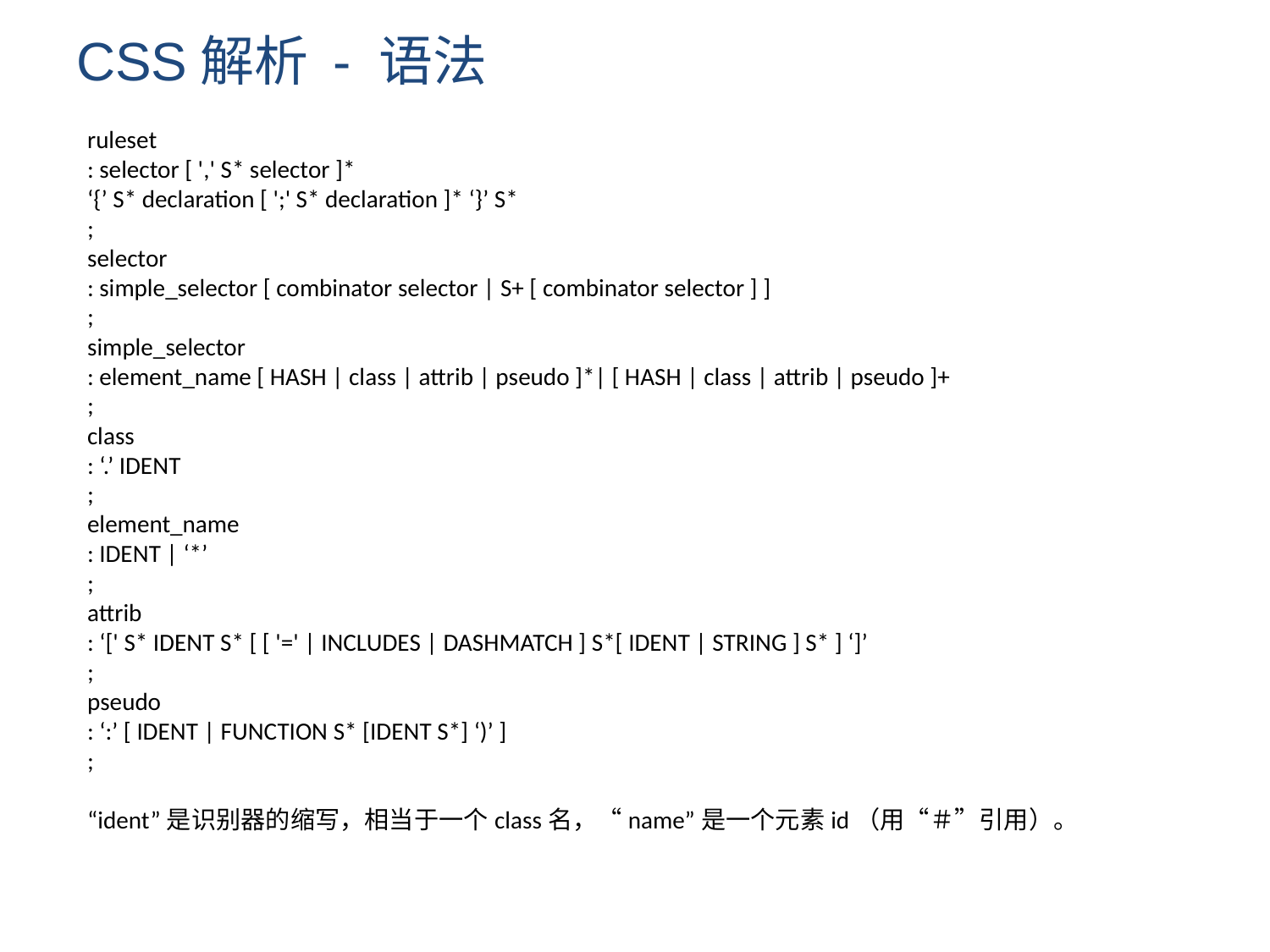

# CSS解析 - 语法
ruleset
: selector [ ',' S* selector ]*
‘{’ S* declaration [ ';' S* declaration ]* ‘}’ S*
;
selector
: simple_selector [ combinator selector | S+ [ combinator selector ] ]
;
simple_selector
: element_name [ HASH | class | attrib | pseudo ]*| [ HASH | class | attrib | pseudo ]+
;
class
: ‘.’ IDENT
;
element_name
: IDENT | ‘*’
;
attrib
: ‘[' S* IDENT S* [ [ '=' | INCLUDES | DASHMATCH ] S*[ IDENT | STRING ] S* ] ‘]’
;
pseudo
: ‘:’ [ IDENT | FUNCTION S* [IDENT S*] ‘)’ ]
;

“ident”是识别器的缩写，相当于一个class名，“name”是一个元素id（用“＃”引用）。